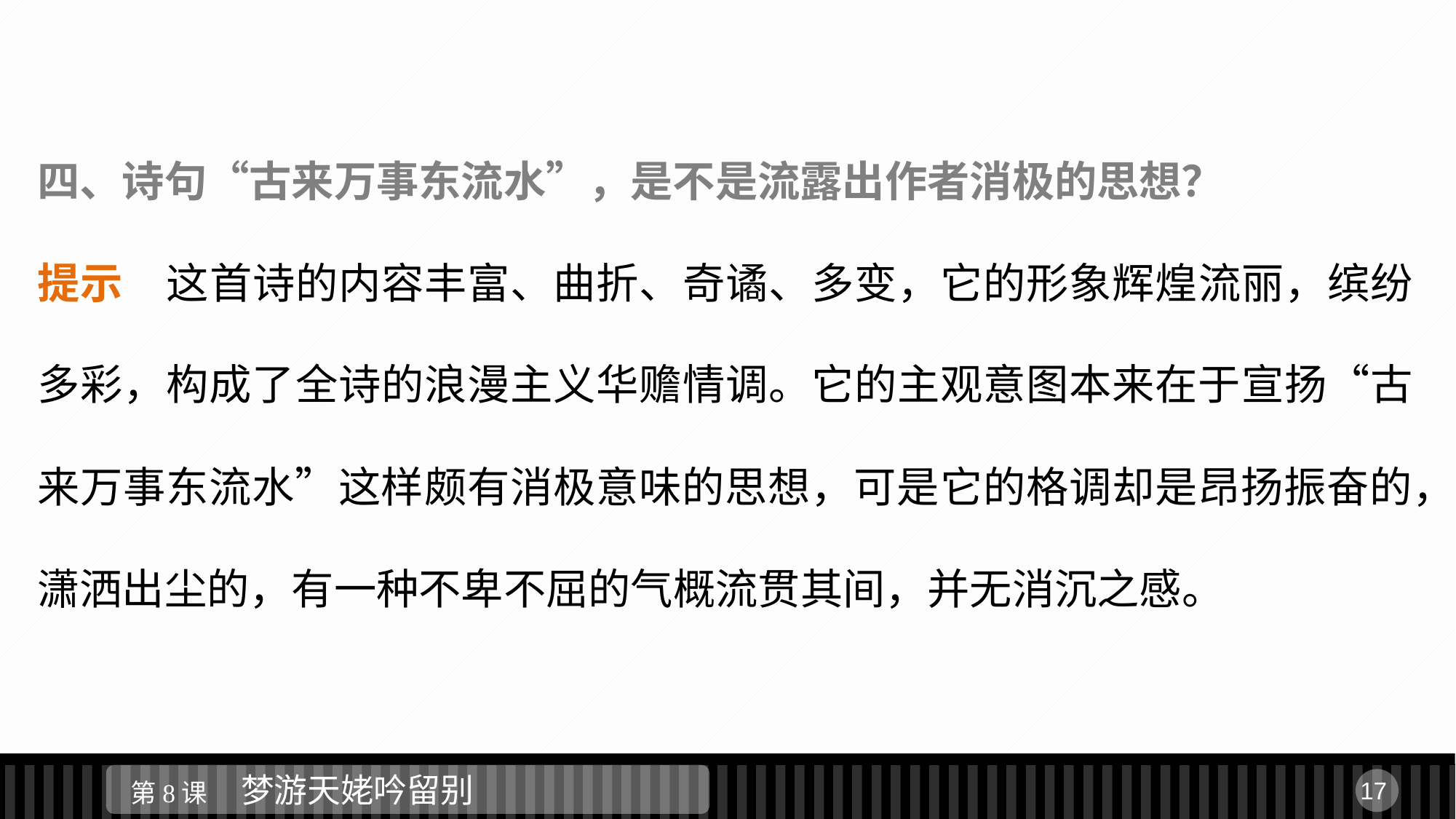

四、诗句“古来万事东流水”，是不是流露出作者消极的思想？
提示　这首诗的内容丰富、曲折、奇谲、多变，它的形象辉煌流丽，缤纷多彩，构成了全诗的浪漫主义华赡情调。它的主观意图本来在于宣扬“古来万事东流水”这样颇有消极意味的思想，可是它的格调却是昂扬振奋的，潇洒出尘的，有一种不卑不屈的气概流贯其间，并无消沉之感。